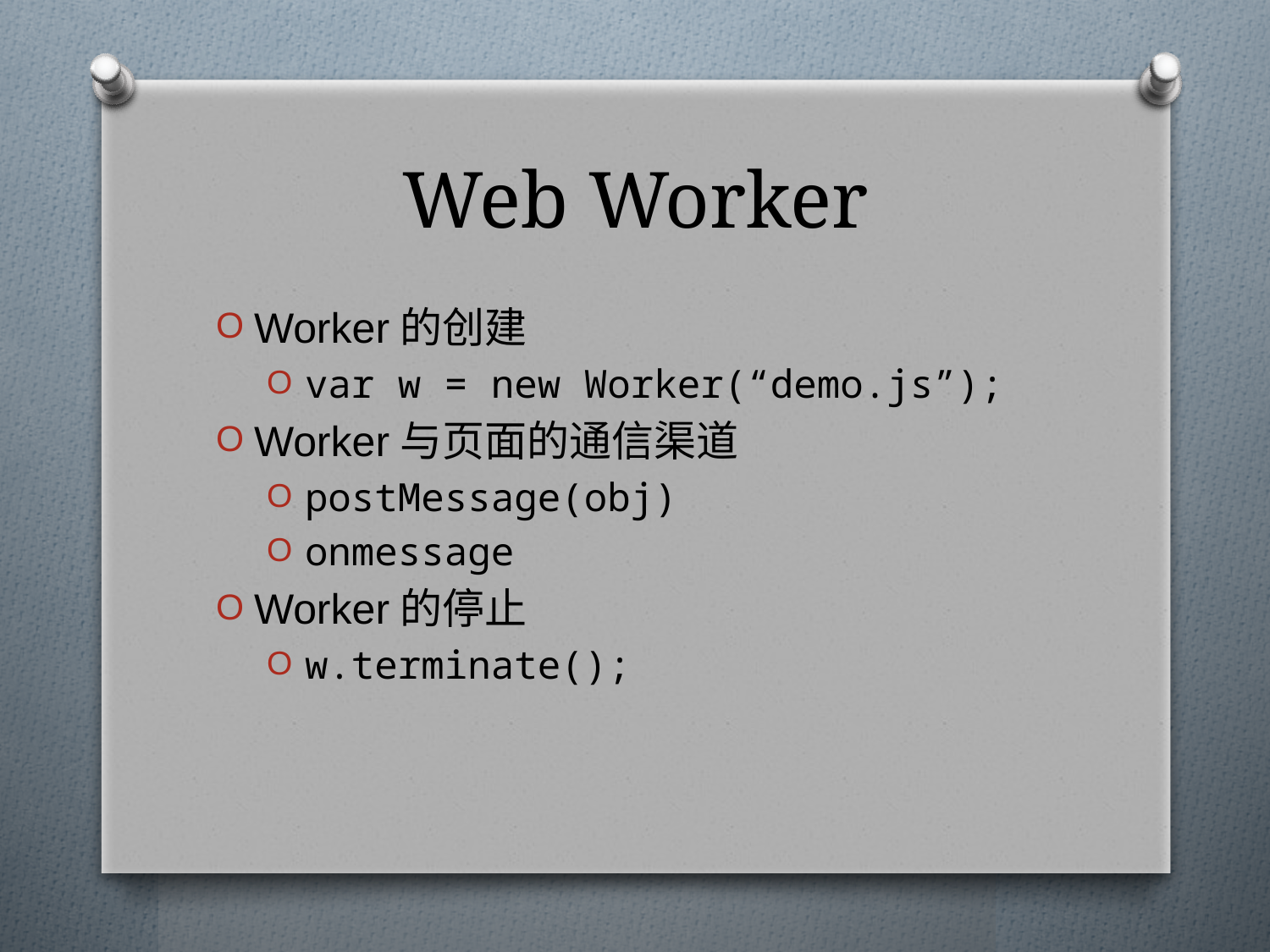

# Web Worker
Worker的创建
var w = new Worker(“demo.js”);
Worker与页面的通信渠道
postMessage(obj)
onmessage
Worker的停止
w.terminate();